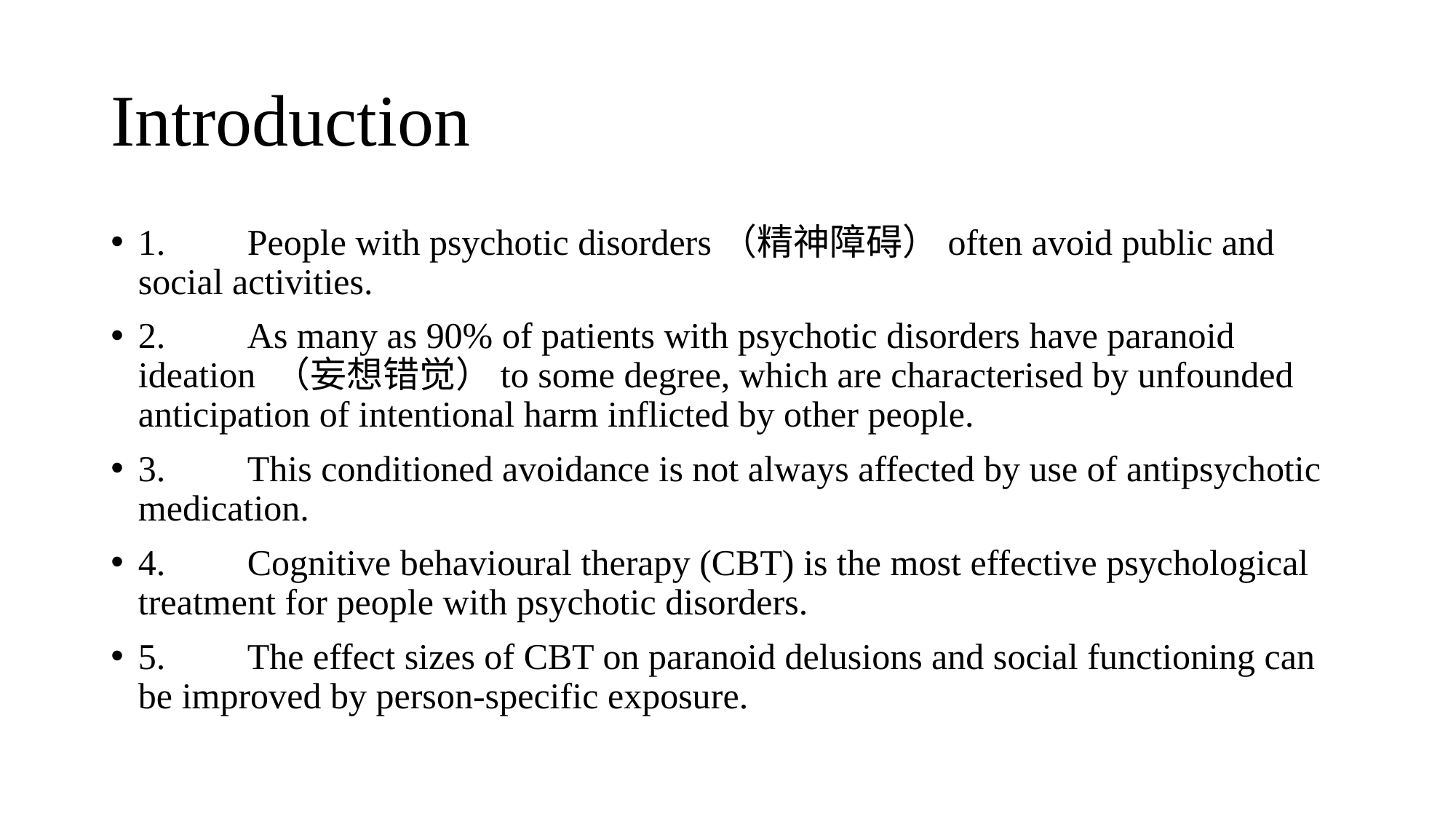

# Introduction
1.	People with psychotic disorders（精神障碍）often avoid public and social activities.
2.	As many as 90% of patients with psychotic disorders have paranoid ideation （妄想错觉）to some degree, which are characterised by unfounded anticipation of intentional harm inflicted by other people.
3.	This conditioned avoidance is not always affected by use of antipsychotic medication.
4.	Cognitive behavioural therapy (CBT) is the most effective psychological treatment for people with psychotic disorders.
5.	The effect sizes of CBT on paranoid delusions and social functioning can be improved by person-specific exposure.